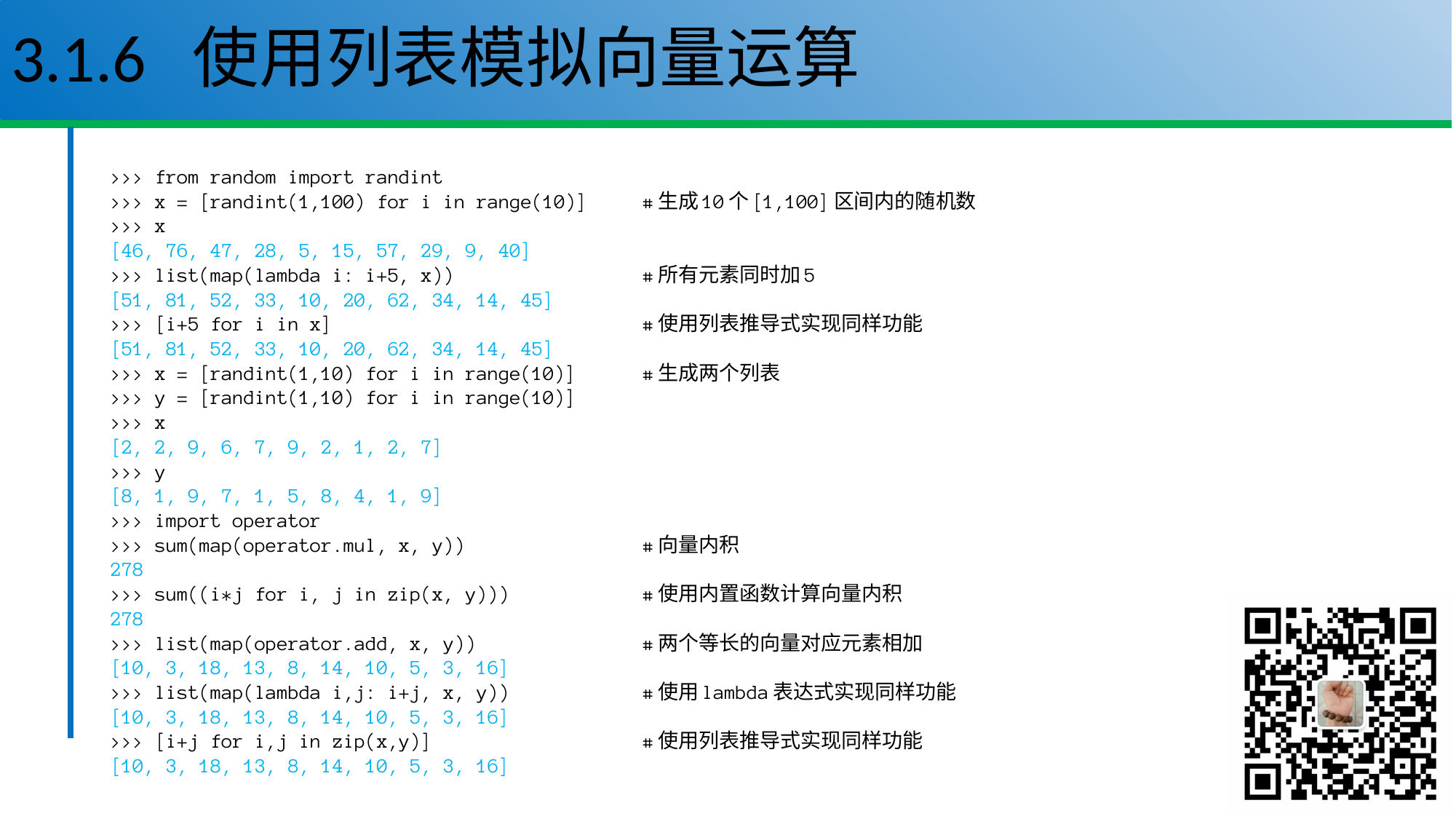

# 3.1.6  使用列表模拟向量运算
>>> from random import randint
>>> x = [randint(1,100) for i in range(10)]     #生成10个[1,100]区间内的随机数
>>> x
[46, 76, 47, 28, 5, 15, 57, 29, 9, 40]
>>> list(map(lambda i: i+5, x))                 #所有元素同时加5
[51, 81, 52, 33, 10, 20, 62, 34, 14, 45]
>>> [i+5 for i in x]                            #使用列表推导式实现同样功能
[51, 81, 52, 33, 10, 20, 62, 34, 14, 45]
>>> x = [randint(1,10) for i in range(10)]      #生成两个列表
>>> y = [randint(1,10) for i in range(10)]
>>> x
[2, 2, 9, 6, 7, 9, 2, 1, 2, 7]
>>> y
[8, 1, 9, 7, 1, 5, 8, 4, 1, 9]
>>> import operator
>>> sum(map(operator.mul, x, y))                #向量内积
278
>>> sum((i*j for i, j in zip(x, y)))            #使用内置函数计算向量内积
278
>>> list(map(operator.add, x, y))               #两个等长的向量对应元素相加
[10, 3, 18, 13, 8, 14, 10, 5, 3, 16]
>>> list(map(lambda i,j: i+j, x, y))            #使用lambda表达式实现同样功能
[10, 3, 18, 13, 8, 14, 10, 5, 3, 16]
>>> [i+j for i,j in zip(x,y)]                   #使用列表推导式实现同样功能
[10, 3, 18, 13, 8, 14, 10, 5, 3, 16]
24